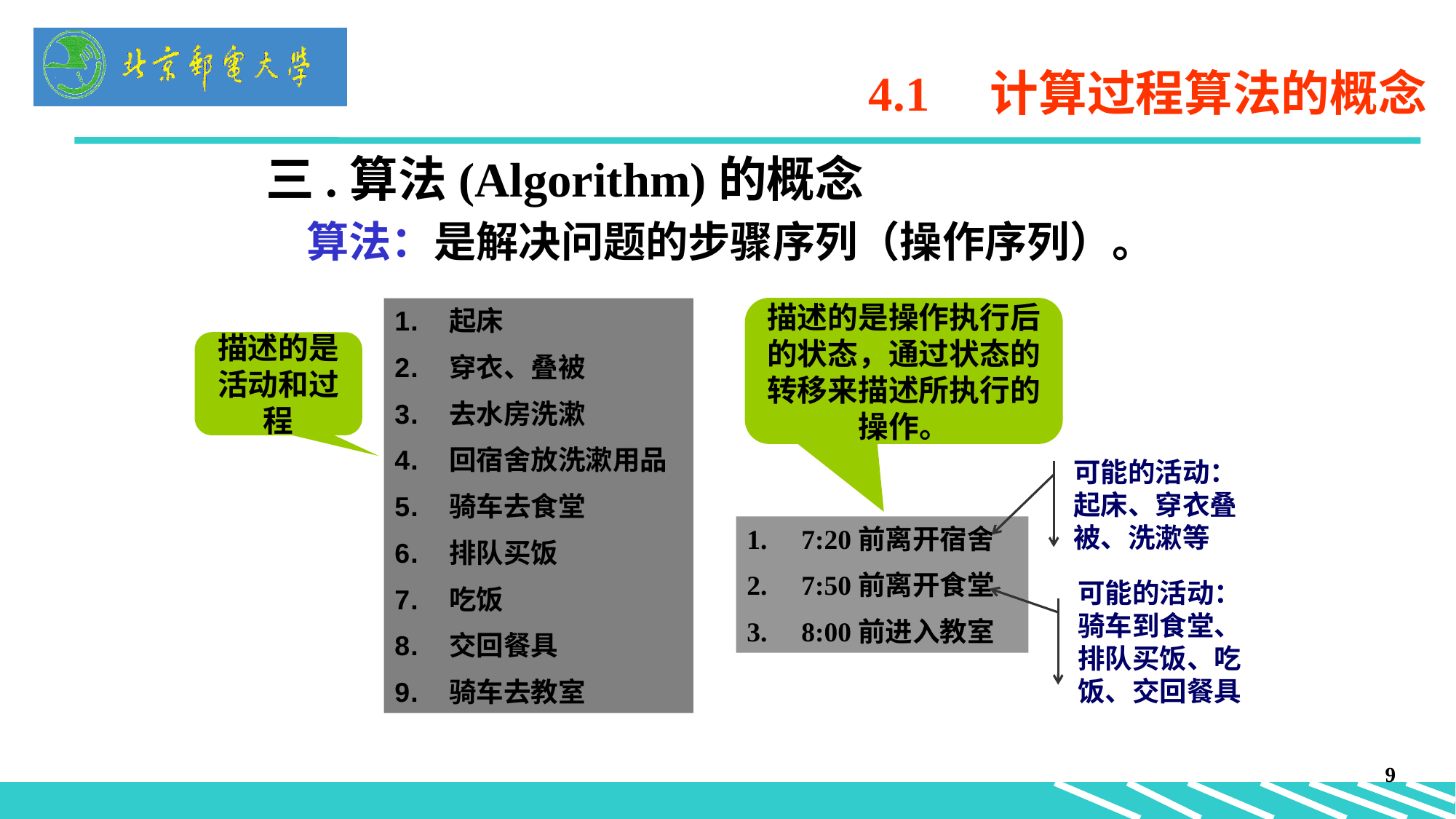

# 4.1    计算过程算法的概念
三.算法(Algorithm)的概念
	算法：是解决问题的步骤序列（操作序列）。
描述的是操作执行后的状态，通过状态的转移来描述所执行的操作。
起床
穿衣、叠被
去水房洗漱
回宿舍放洗漱用品
骑车去食堂
排队买饭
吃饭
交回餐具
骑车去教室
描述的是活动和过程
可能的活动：起床、穿衣叠被、洗漱等
7:20前离开宿舍
7:50前离开食堂
8:00前进入教室
可能的活动：骑车到食堂、排队买饭、吃饭、交回餐具
9